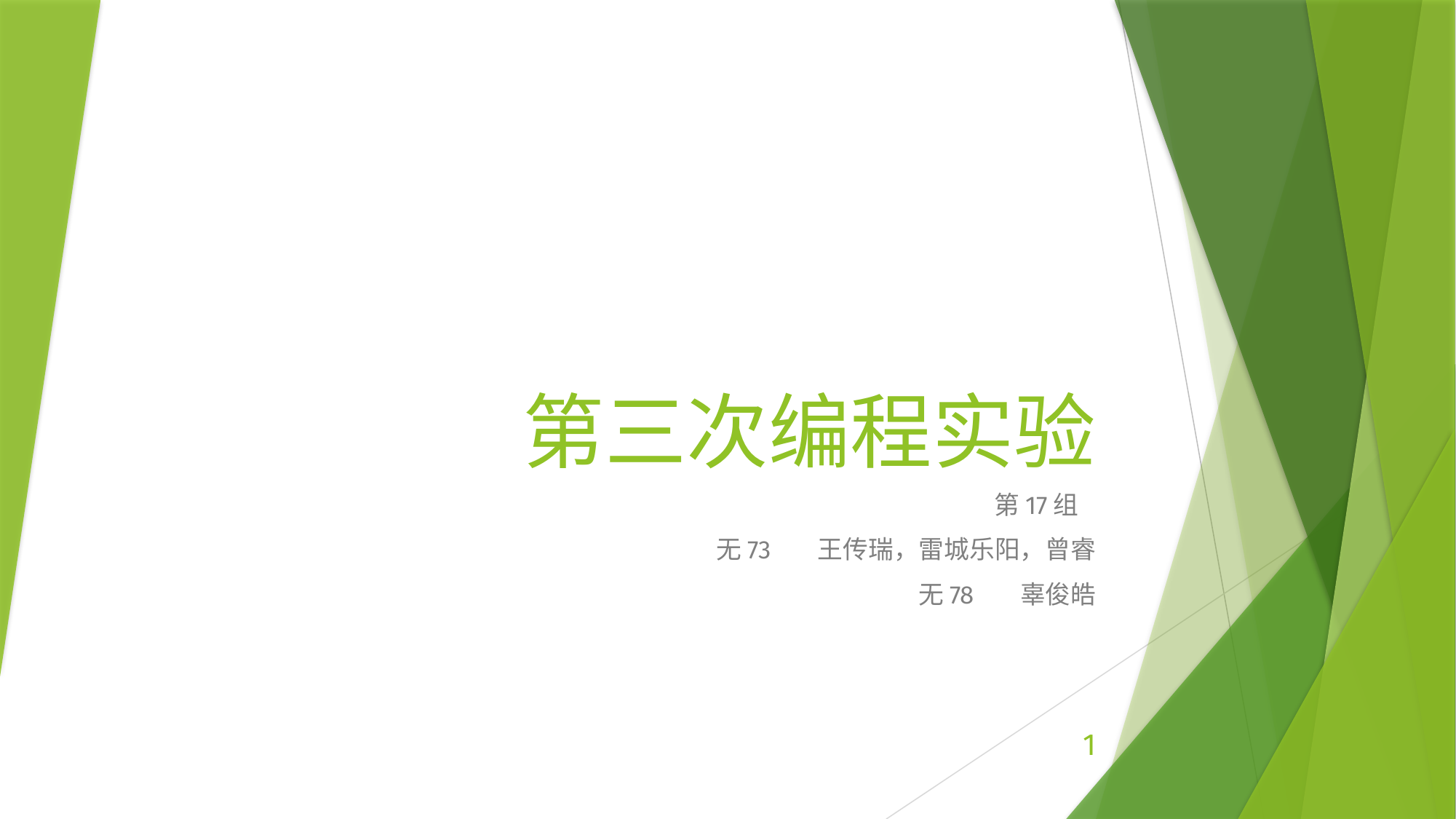

# 第三次编程实验
第17组
无73	王传瑞，雷城乐阳，曾睿
无78	辜俊皓
1